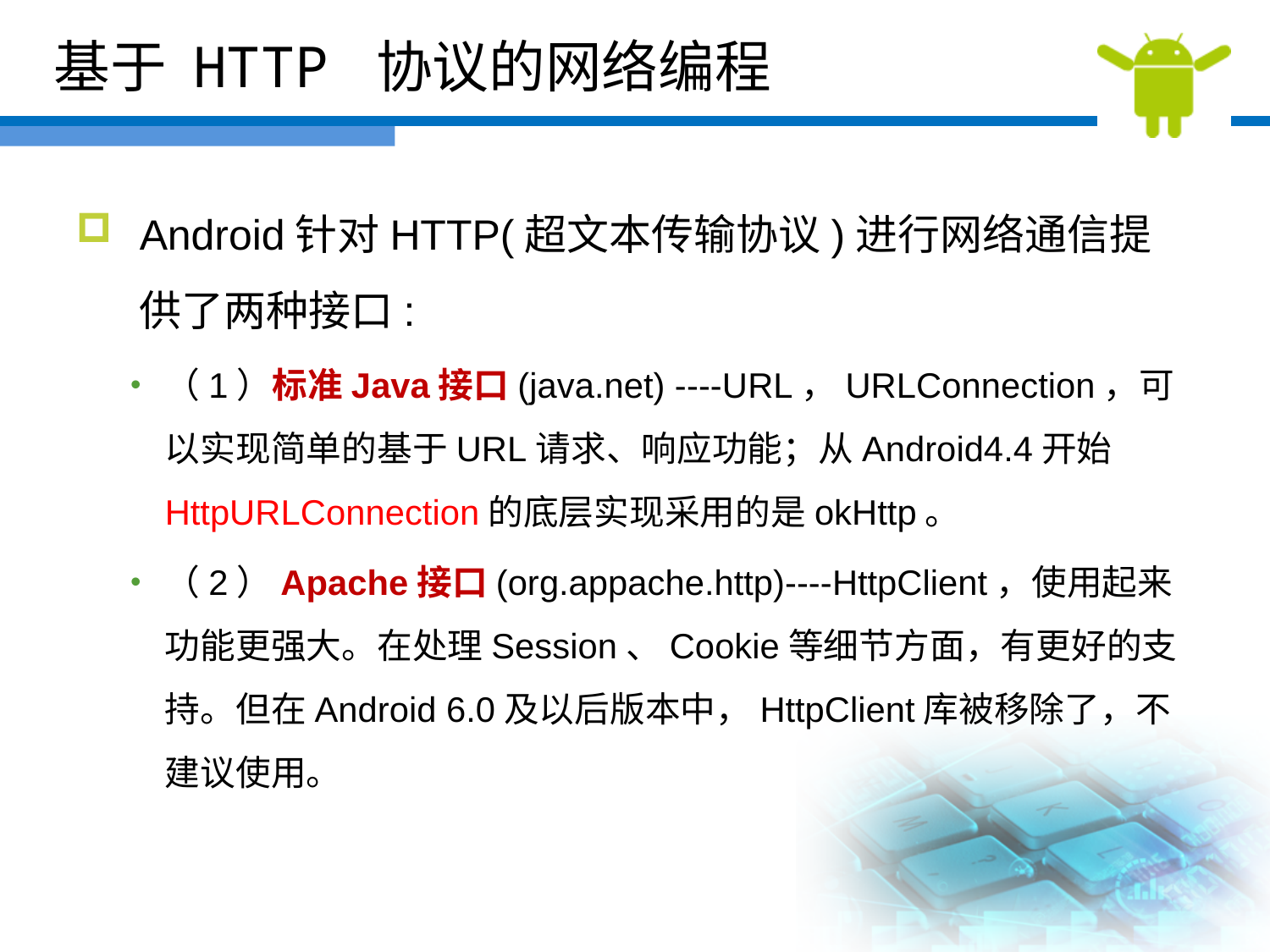

基于 HTTP 协议的网络编程
Android针对HTTP(超文本传输协议)进行网络通信提供了两种接口:
（1）标准Java接口(java.net) ----URL，URLConnection，可以实现简单的基于URL请求、响应功能；从Android4.4开始HttpURLConnection的底层实现采用的是okHttp。
（2）Apache接口(org.appache.http)----HttpClient，使用起来功能更强大。在处理Session、Cookie等细节方面，有更好的支持。但在Android 6.0及以后版本中，HttpClient库被移除了，不建议使用。